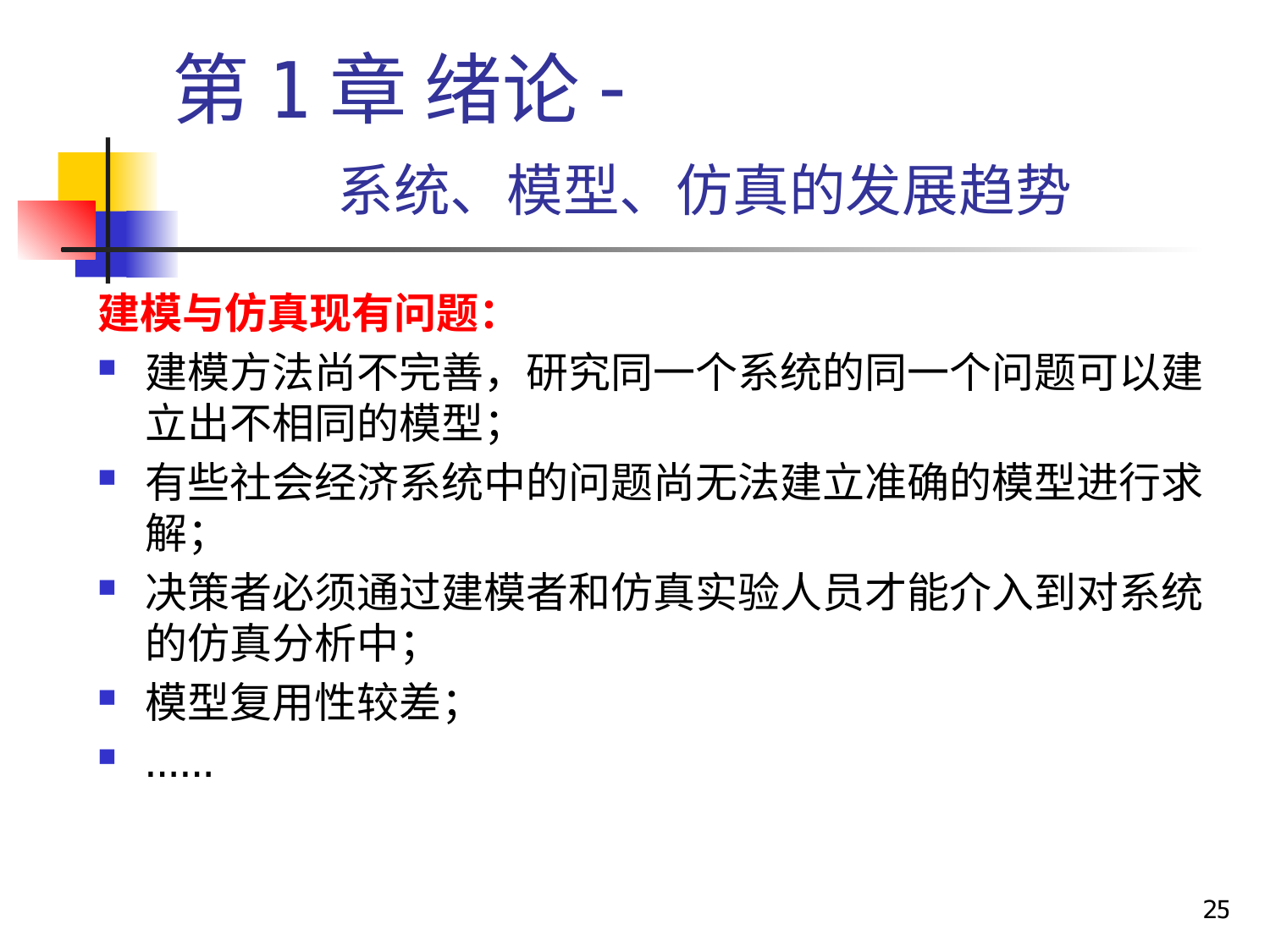

# 第1章 绪论- 系统、模型、仿真的发展趋势
建模与仿真现有问题：
建模方法尚不完善，研究同一个系统的同一个问题可以建立出不相同的模型；
有些社会经济系统中的问题尚无法建立准确的模型进行求解；
决策者必须通过建模者和仿真实验人员才能介入到对系统的仿真分析中；
模型复用性较差；
……
25